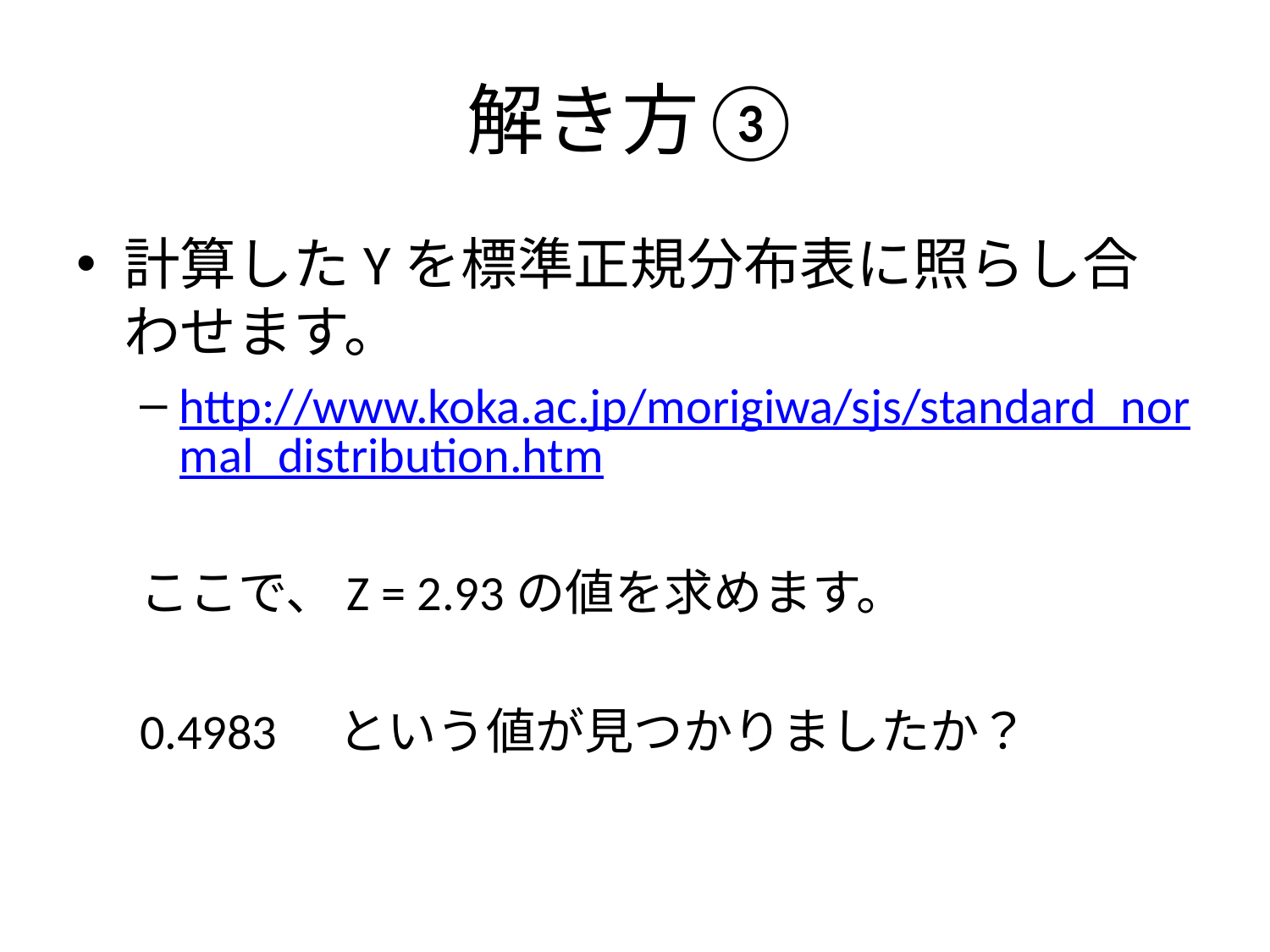

# 解き方③
計算したYを標準正規分布表に照らし合わせます。
http://www.koka.ac.jp/morigiwa/sjs/standard_normal_distribution.htm

ここで、Z = 2.93の値を求めます。

0.4983　という値が見つかりましたか？